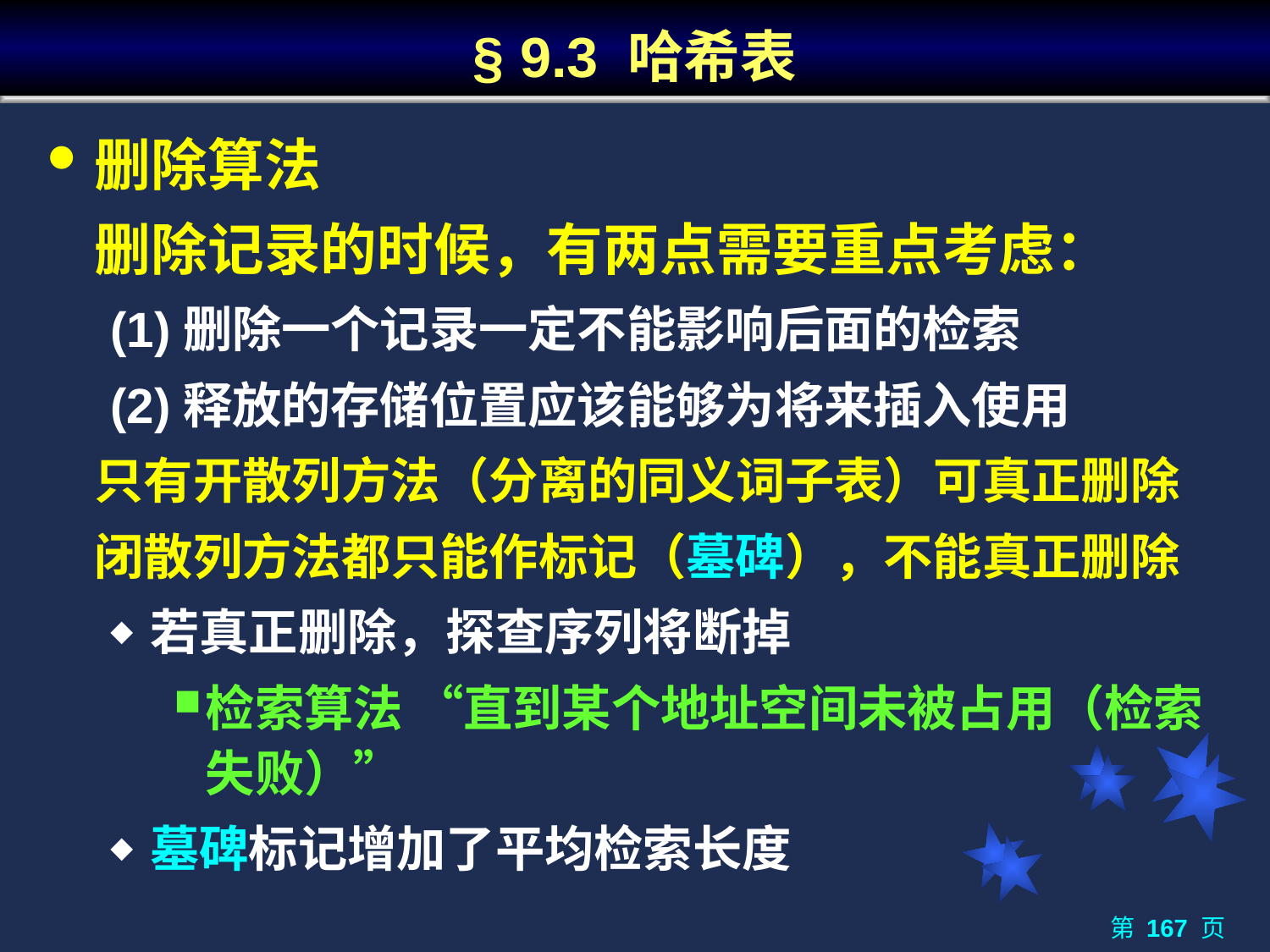

# § 9.3 哈希表
删除算法
	删除记录的时候，有两点需要重点考虑：
(1)删除一个记录一定不能影响后面的检索
(2)释放的存储位置应该能够为将来插入使用
	只有开散列方法（分离的同义词子表）可真正删除
	闭散列方法都只能作标记（墓碑），不能真正删除
若真正删除，探查序列将断掉
检索算法 “直到某个地址空间未被占用（检索失败）”
墓碑标记增加了平均检索长度
第 167 页